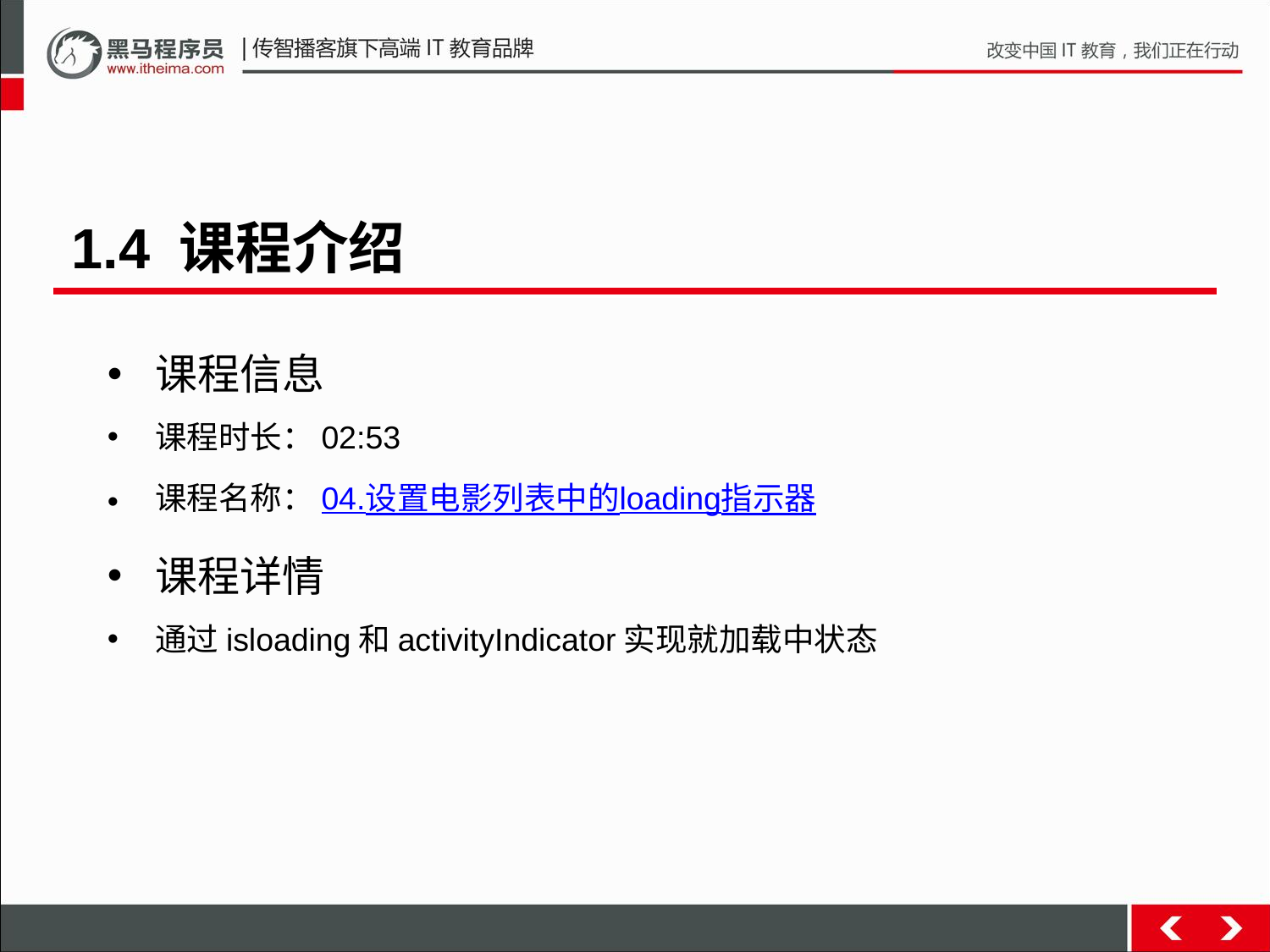

1.4 课程介绍
课程信息
课程时长：02:53
课程名称：04.设置电影列表中的loading指示器
课程详情
通过isloading和activityIndicator实现就加载中状态